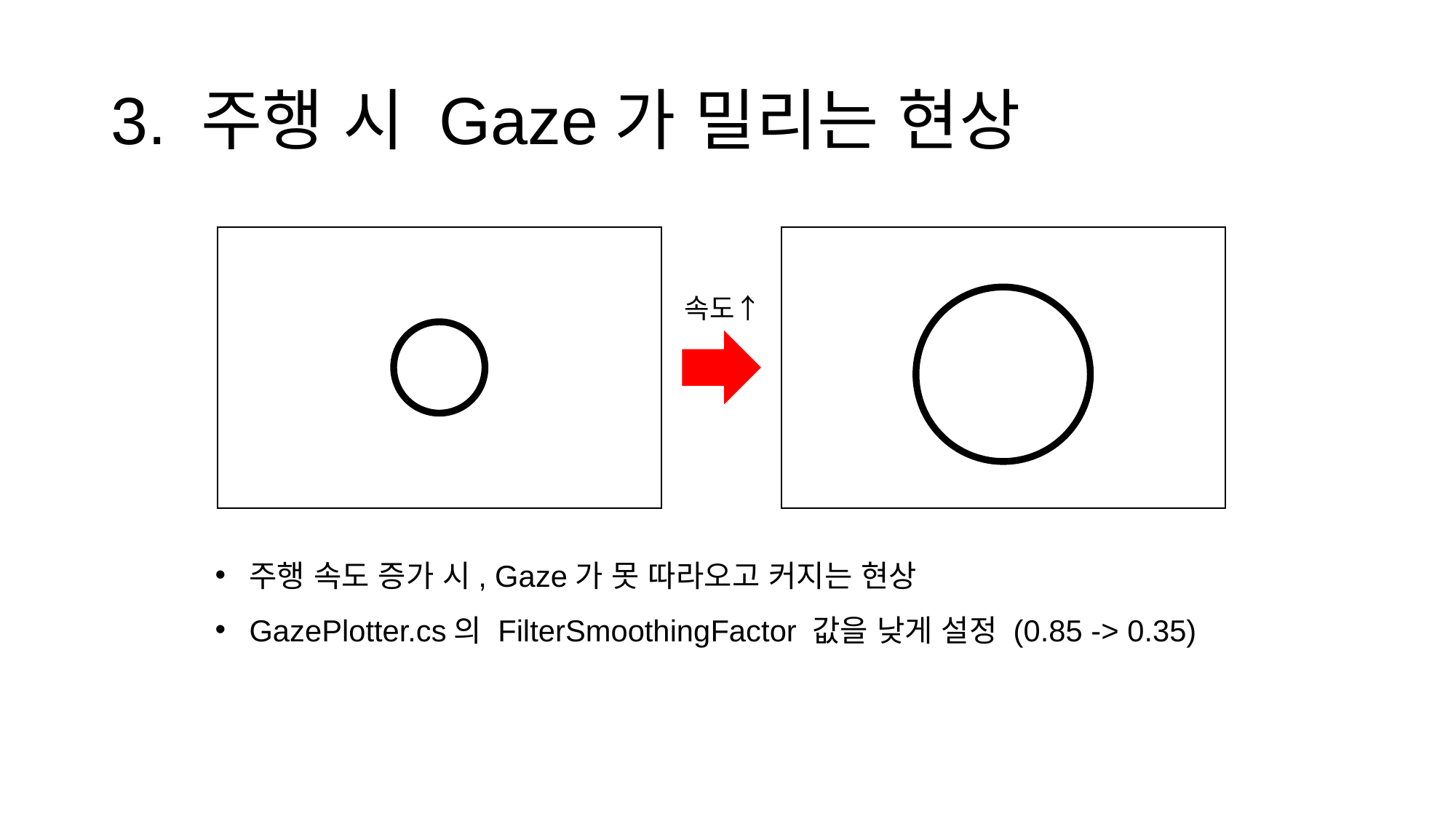

# 3. 주행 시 Gaze가 밀리는 현상

속도↑

주행 속도 증가 시, Gaze가 못 따라오고 커지는 현상
GazePlotter.cs의 FilterSmoothingFactor 값을 낮게 설정 (0.85 -> 0.35)